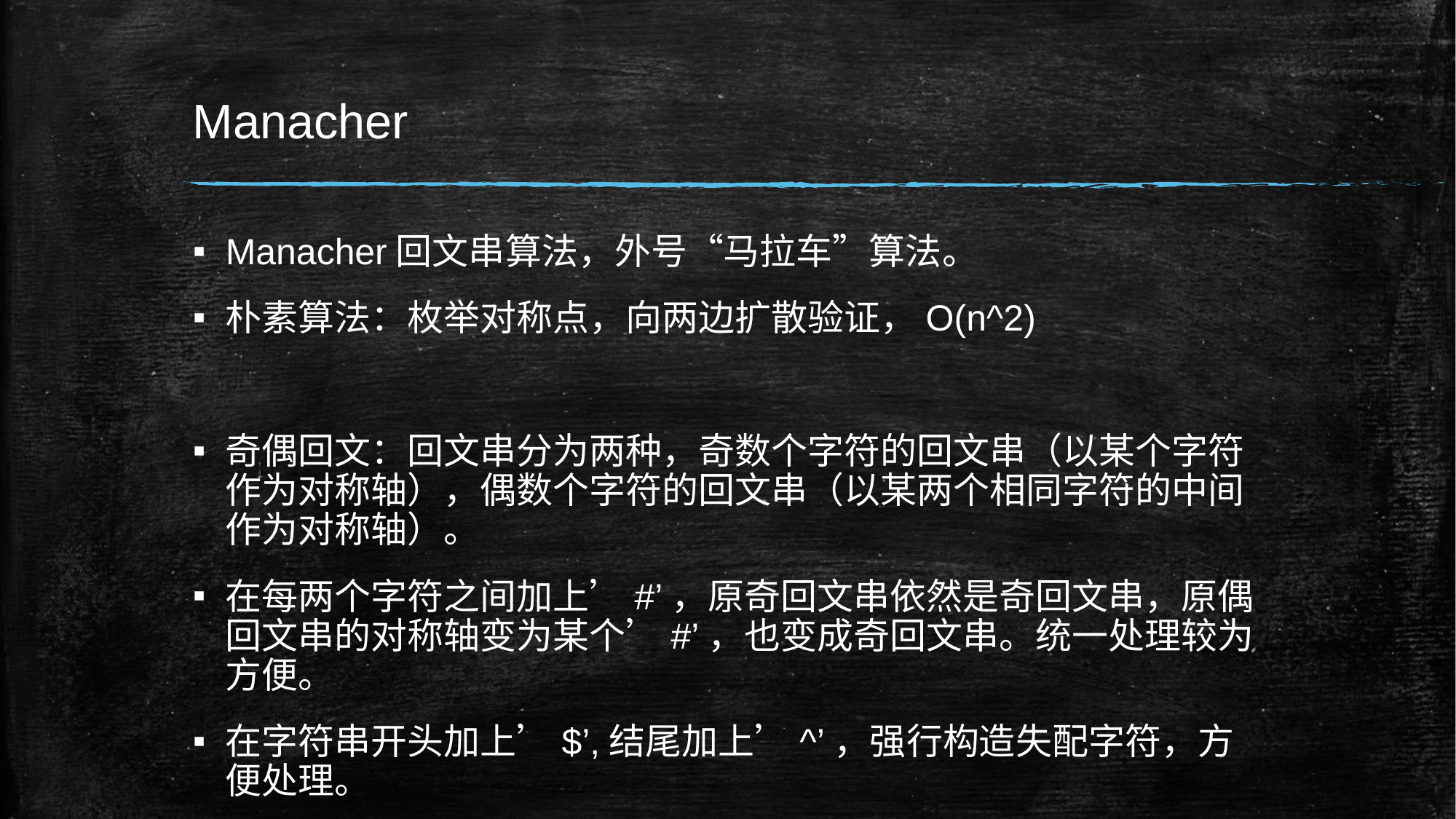

# Manacher
Manacher回文串算法，外号“马拉车”算法。
朴素算法：枚举对称点，向两边扩散验证，O(n^2)

奇偶回文：回文串分为两种，奇数个字符的回文串（以某个字符作为对称轴），偶数个字符的回文串（以某两个相同字符的中间作为对称轴）。
在每两个字符之间加上’#’，原奇回文串依然是奇回文串，原偶回文串的对称轴变为某个’#’，也变成奇回文串。统一处理较为方便。
在字符串开头加上’$’,结尾加上’^’，强行构造失配字符，方便处理。